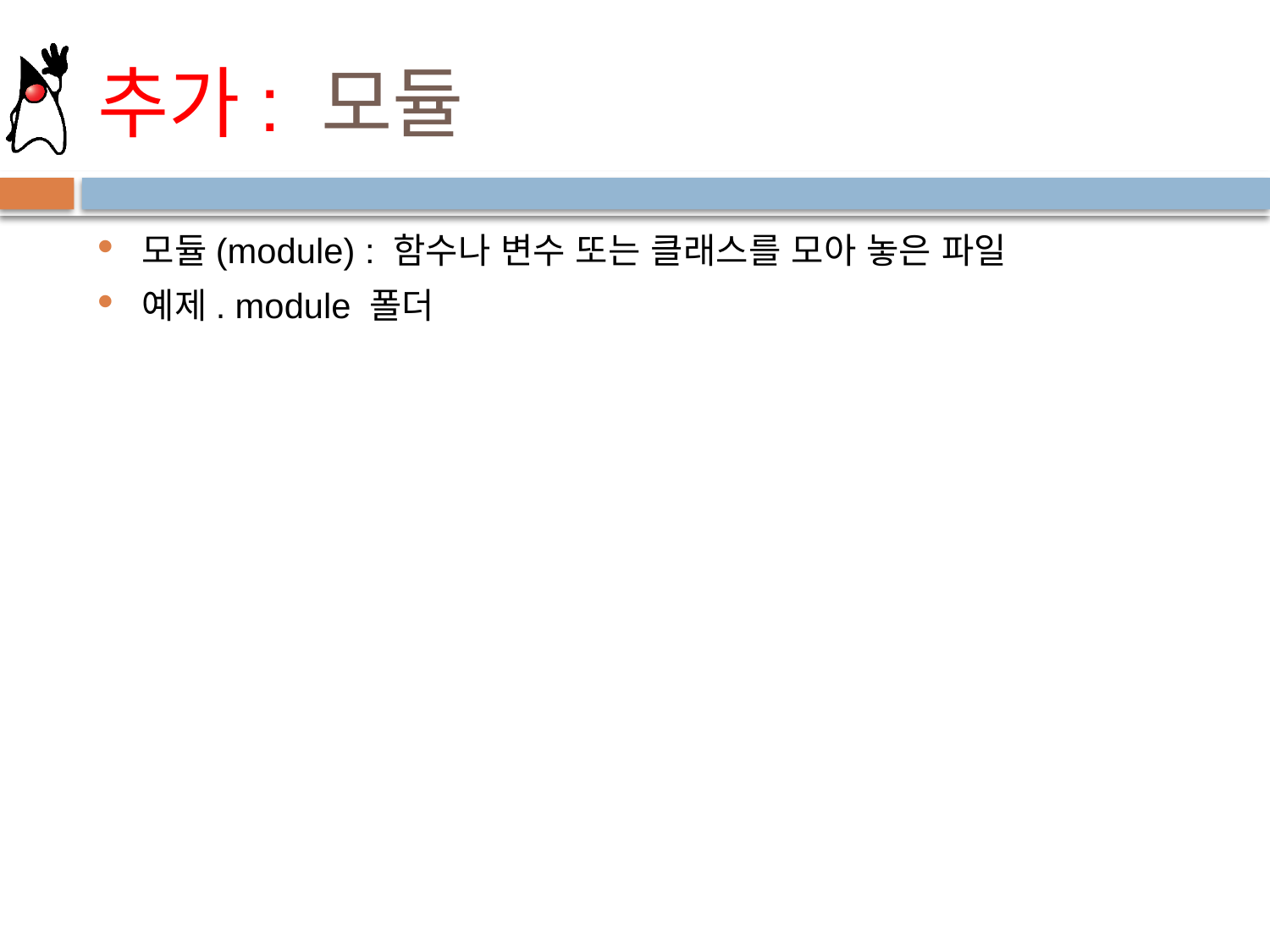

# 추가: 모듈
모듈(module) : 함수나 변수 또는 클래스를 모아 놓은 파일
예제. module 폴더